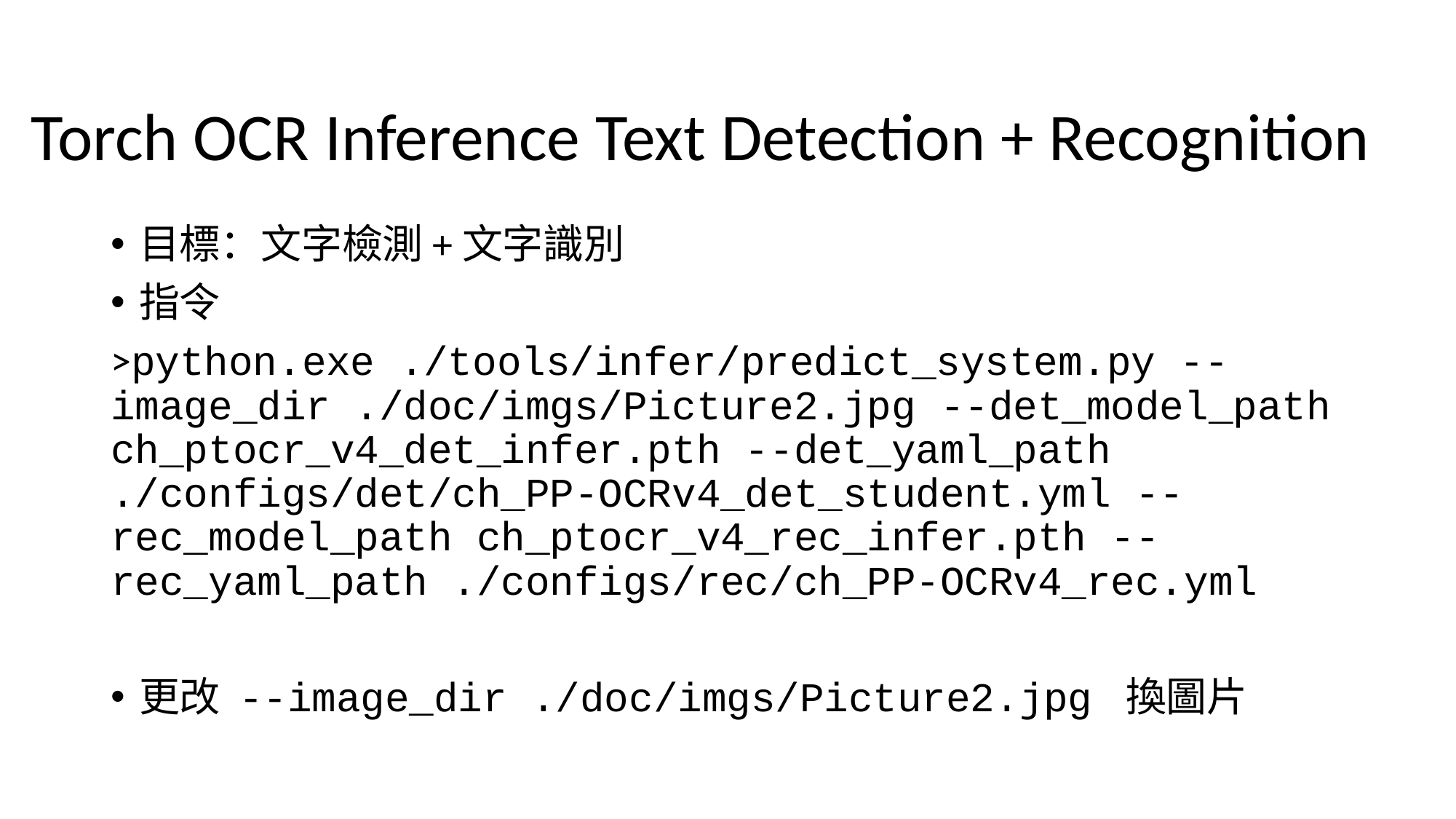

# Torch OCR Inference Text Detection + Recognition
目標：文字檢測+文字識別
指令
>python.exe ./tools/infer/predict_system.py --image_dir ./doc/imgs/Picture2.jpg --det_model_path ch_ptocr_v4_det_infer.pth --det_yaml_path ./configs/det/ch_PP-OCRv4_det_student.yml --rec_model_path ch_ptocr_v4_rec_infer.pth --rec_yaml_path ./configs/rec/ch_PP-OCRv4_rec.yml

更改 --image_dir ./doc/imgs/Picture2.jpg 換圖片